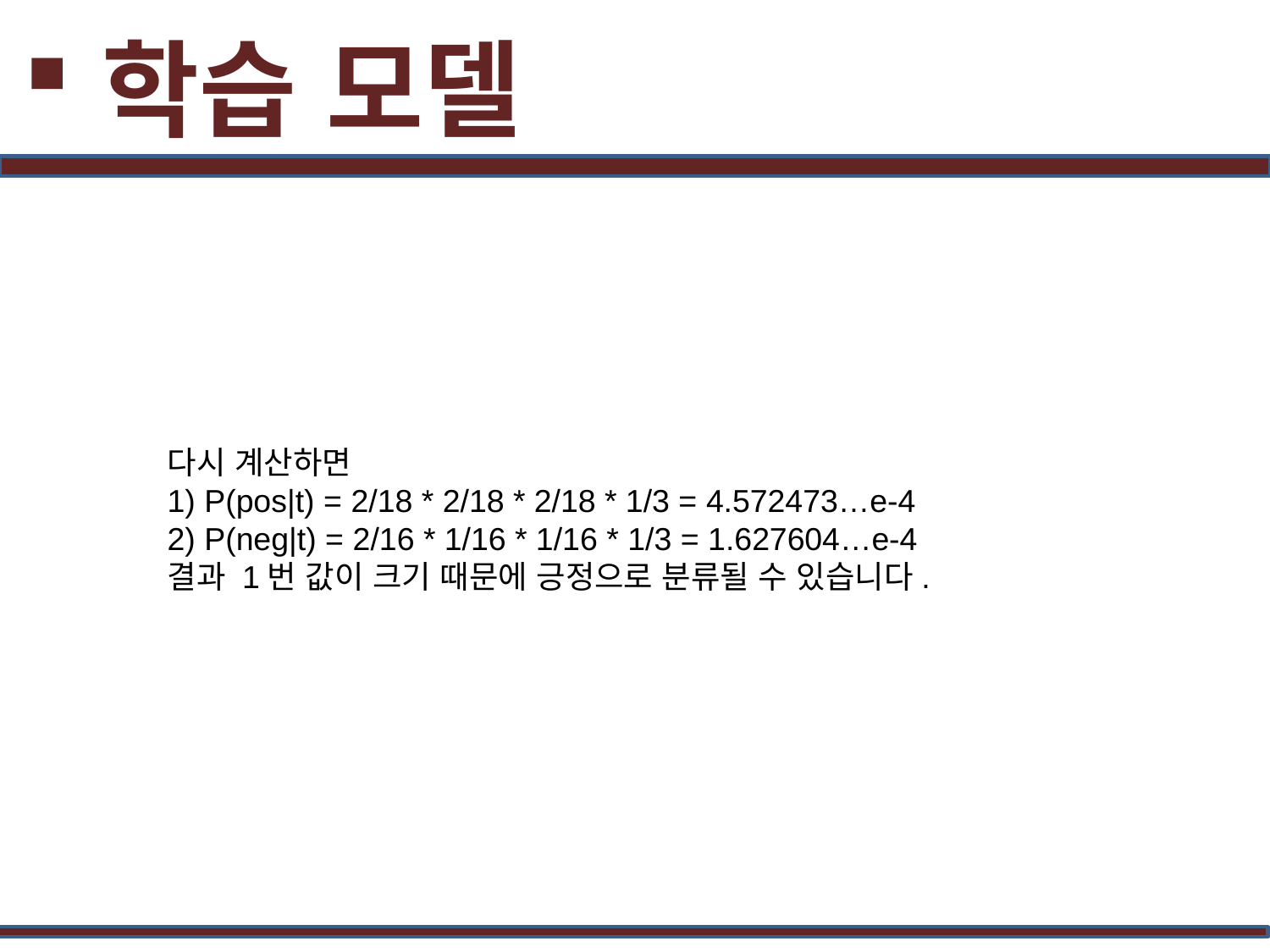

# 학습 모델

다시 계산하면
1) P(pos|t) = 2/18 * 2/18 * 2/18 * 1/3 = 4.572473…e-4
2) P(neg|t) = 2/16 * 1/16 * 1/16 * 1/3 = 1.627604…e-4
결과 1번 값이 크기 때문에 긍정으로 분류될 수 있습니다.